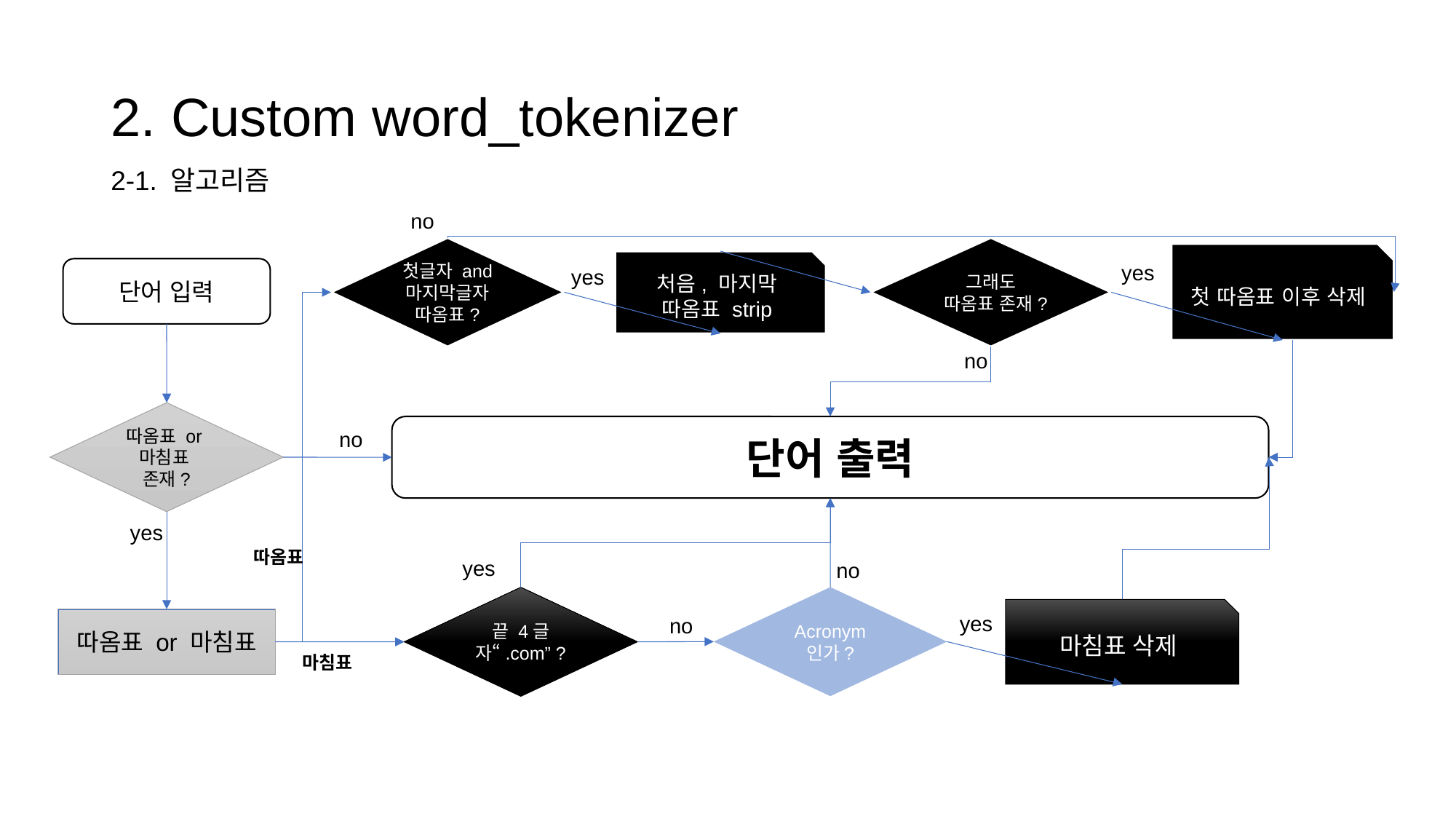

# 2. Custom word_tokenizer 2-1. 알고리즘
no
첫글자 and 마지막글자따옴표?
그래도
따옴표 존재?
첫 따옴표 이후 삭제
처음, 마지막
따옴표 strip
yes
yes
단어 입력
no
따옴표 or
마침표
존재?
단어 출력
no
yes
따옴표
yes
no
Acronym
인가?
끝 4글자“.com” ?
마침표 삭제
yes
no
따옴표 or 마침표
마침표